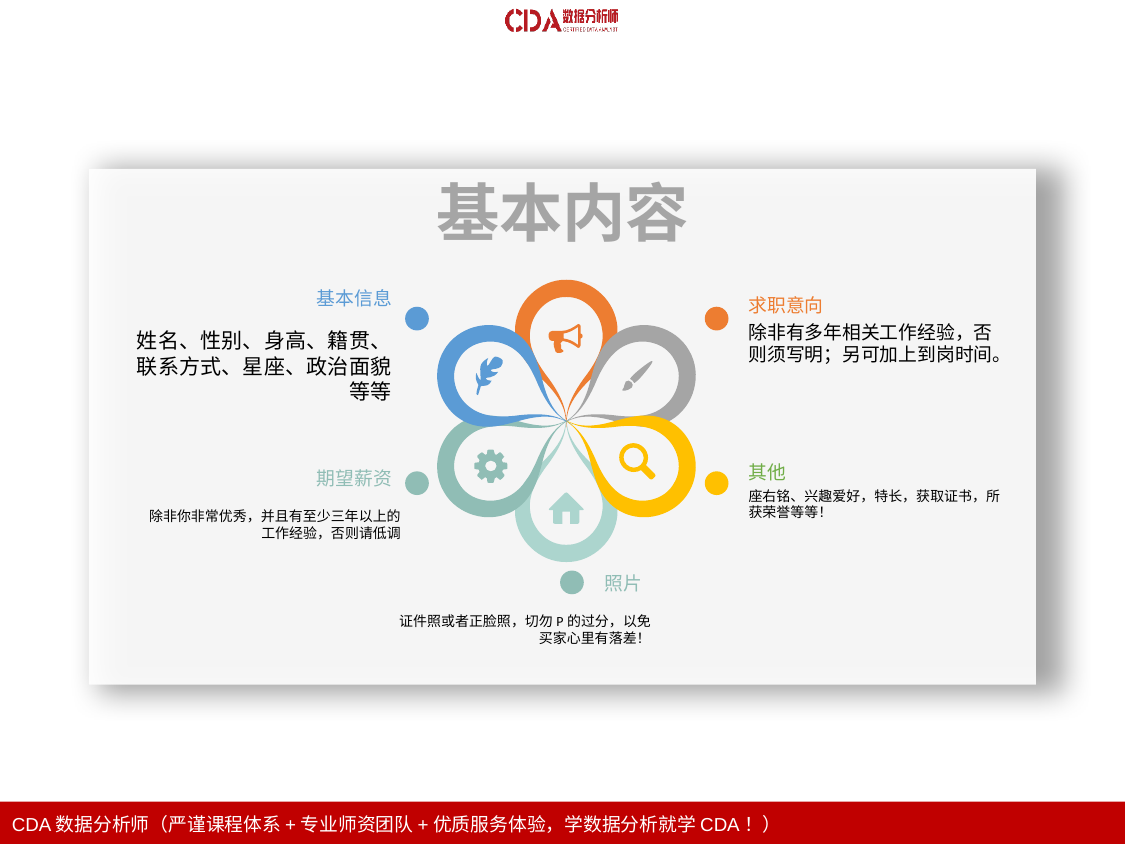

基本内容

基本信息
姓名、性别、身高、籍贯、联系方式、星座、政治面貌等等

求职意向
除非有多年相关工作经验，否则须写明；另可加上到岗时间。

其他
座右铭、兴趣爱好，特长，获取证书，所获荣誉等等！
期望薪资
除非你非常优秀，并且有至少三年以上的工作经验，否则请低调

照片
证件照或者正脸照，切勿P的过分，以免买家心里有落差！